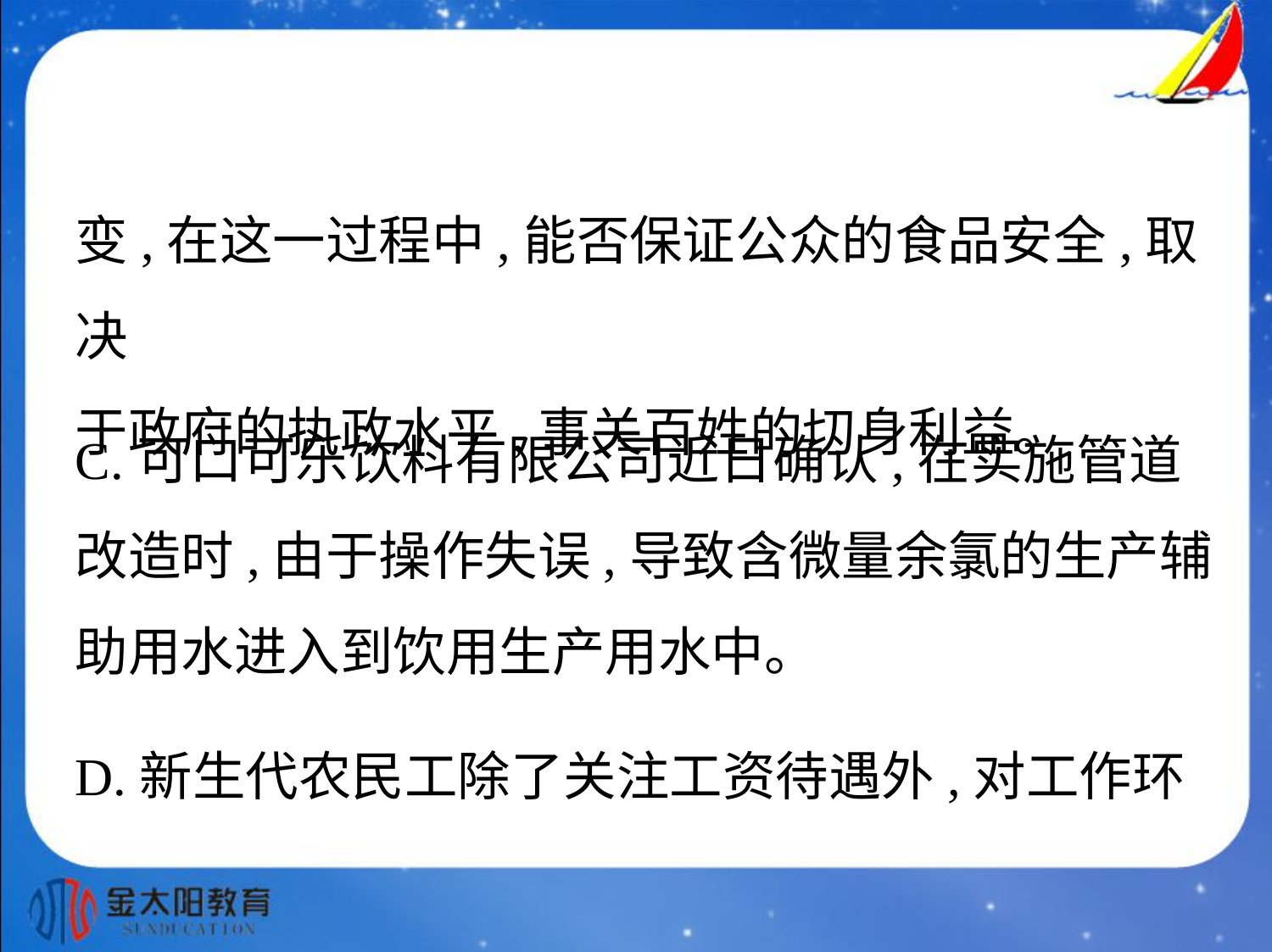

变,在这一过程中,能否保证公众的食品安全,取决
于政府的执政水平,事关百姓的切身利益。
C.可口可乐饮料有限公司近日确认,在实施管道
改造时,由于操作失误,导致含微量余氯的生产辅
助用水进入到饮用生产用水中。
D.新生代农民工除了关注工资待遇外,对工作环